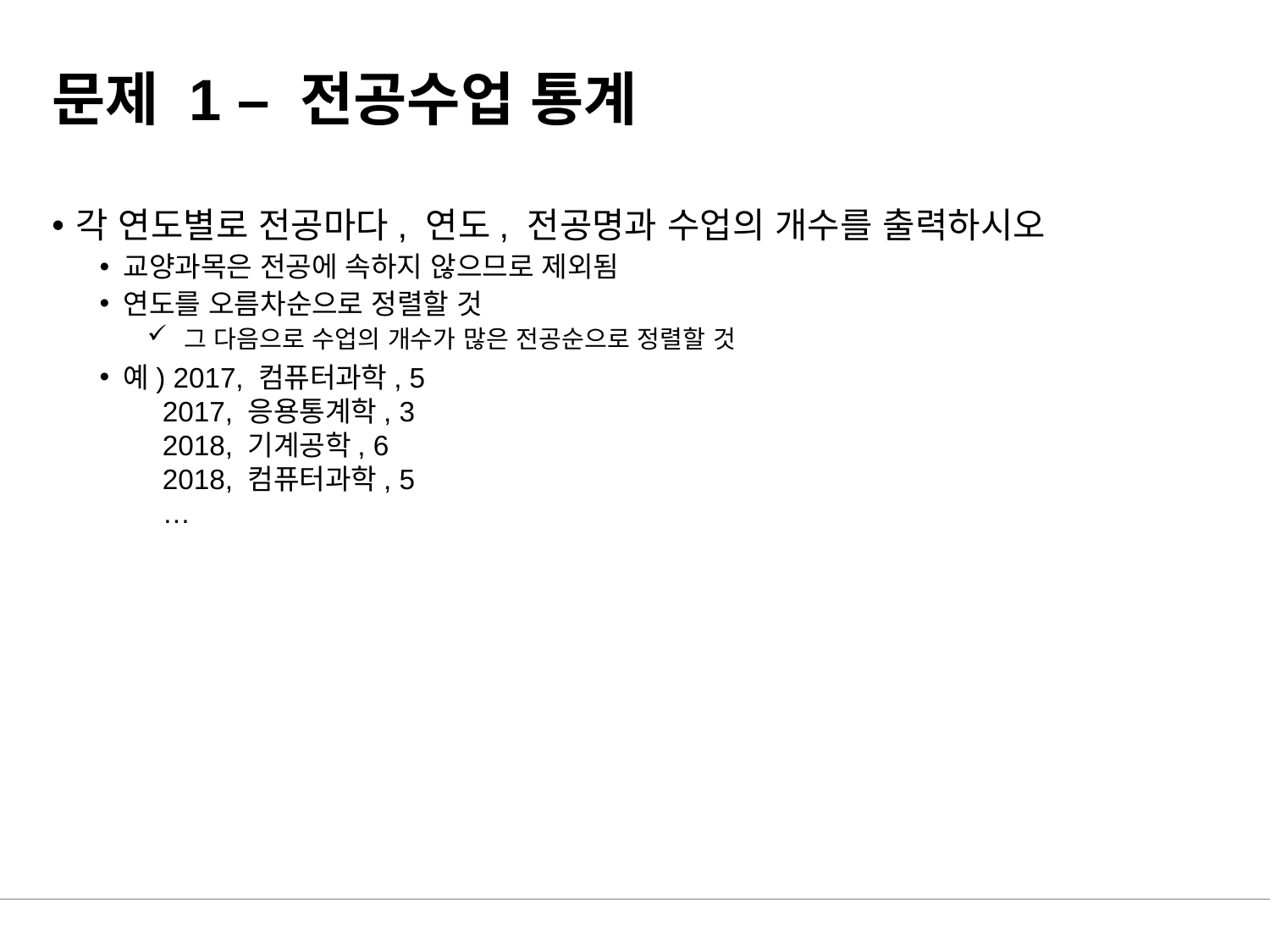

# 문제 1 – 전공수업 통계
각 연도별로 전공마다, 연도, 전공명과 수업의 개수를 출력하시오
교양과목은 전공에 속하지 않으므로 제외됨
연도를 오름차순으로 정렬할 것
 그 다음으로 수업의 개수가 많은 전공순으로 정렬할 것
예) 2017, 컴퓨터과학, 5
     2017, 응용통계학, 3
     2018, 기계공학, 6
     2018, 컴퓨터과학, 5
     …